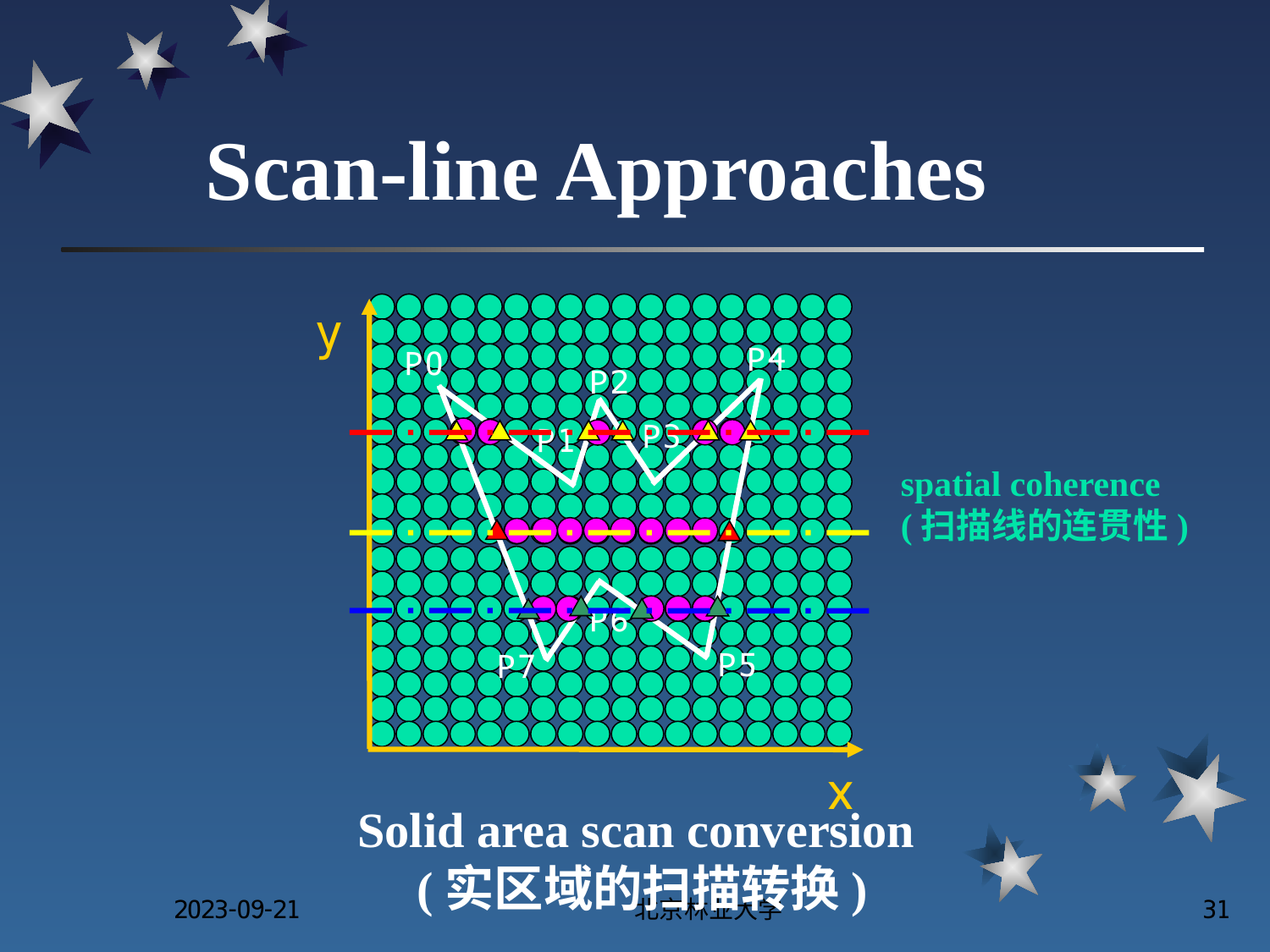

# Scan-line Approaches

y

x
P4
P0
P2

P3
P1
P6
P5
P7

spatial coherence (扫描线的连贯性)

Solid area scan conversion
 (实区域的扫描转换)
2023-09-21
北京林业大学
31